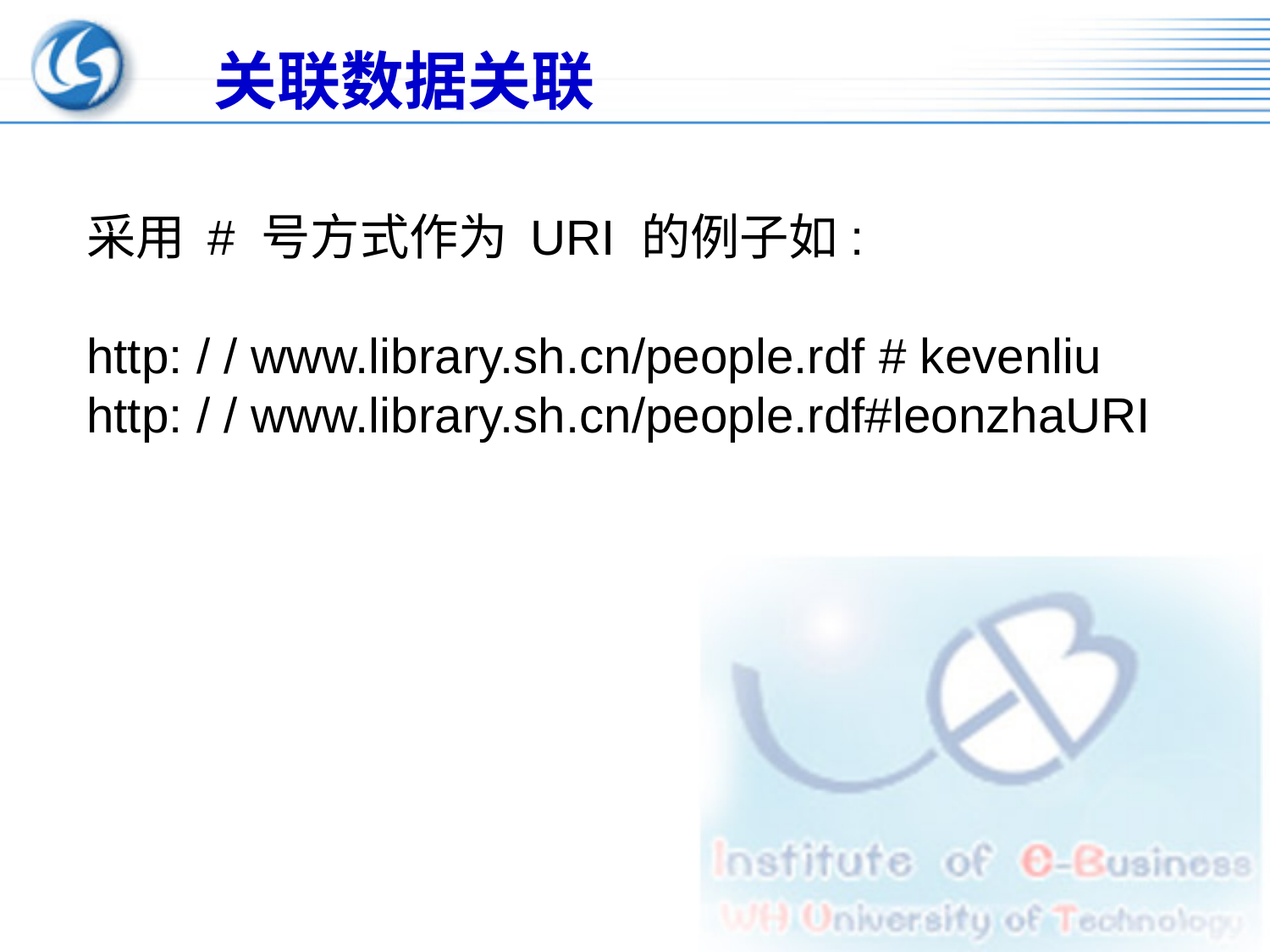

# 关联数据关联
采用 # 号方式作为 URI 的例子如:

http: / / www.library.sh.cn/people.rdf # kevenliu
http: / / www.library.sh.cn/people.rdf#leonzhaURI